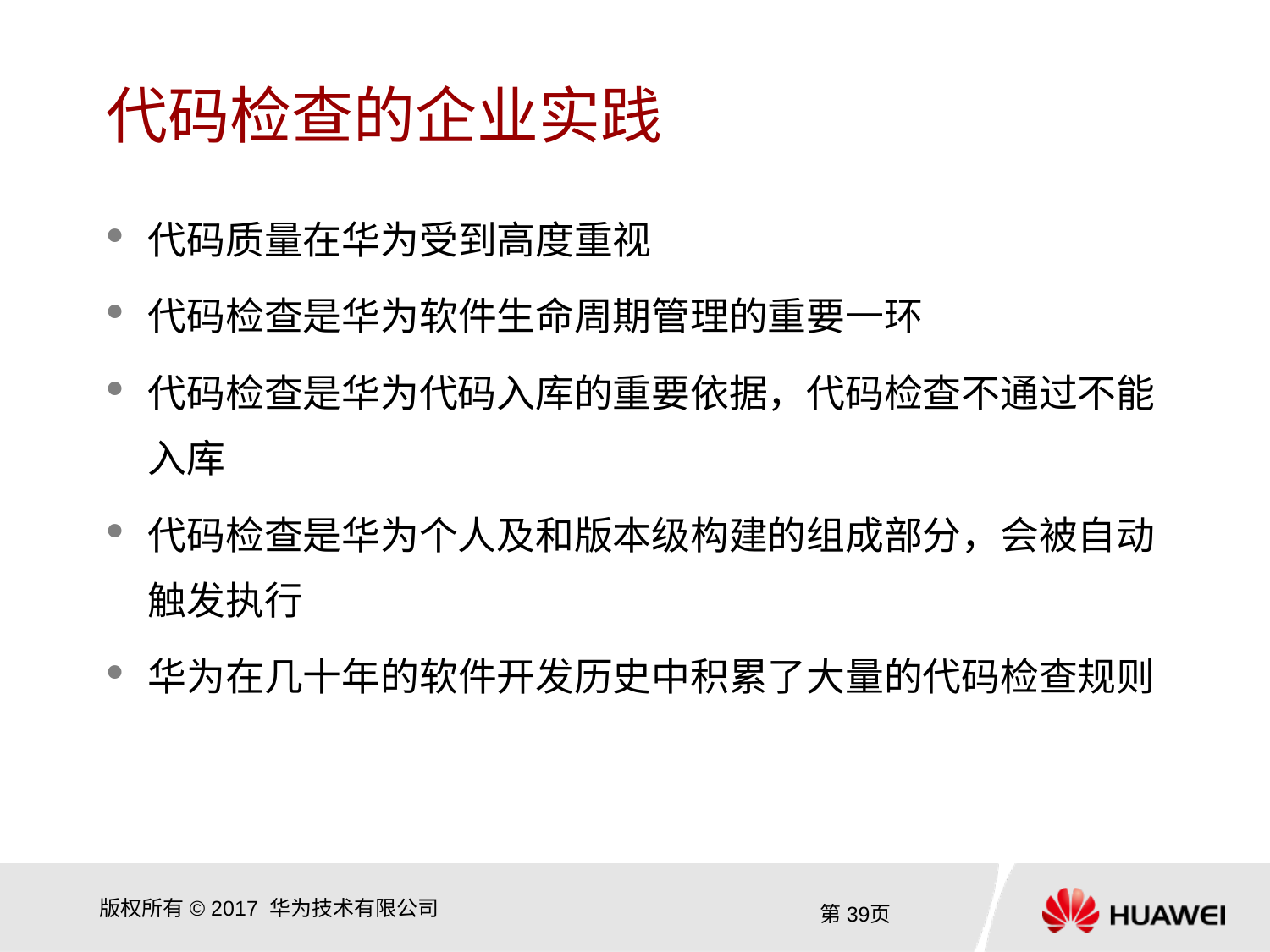

# 代码检查的企业实践
代码质量在华为受到高度重视
代码检查是华为软件生命周期管理的重要一环
代码检查是华为代码入库的重要依据，代码检查不通过不能入库
代码检查是华为个人及和版本级构建的组成部分，会被自动触发执行
华为在几十年的软件开发历史中积累了大量的代码检查规则